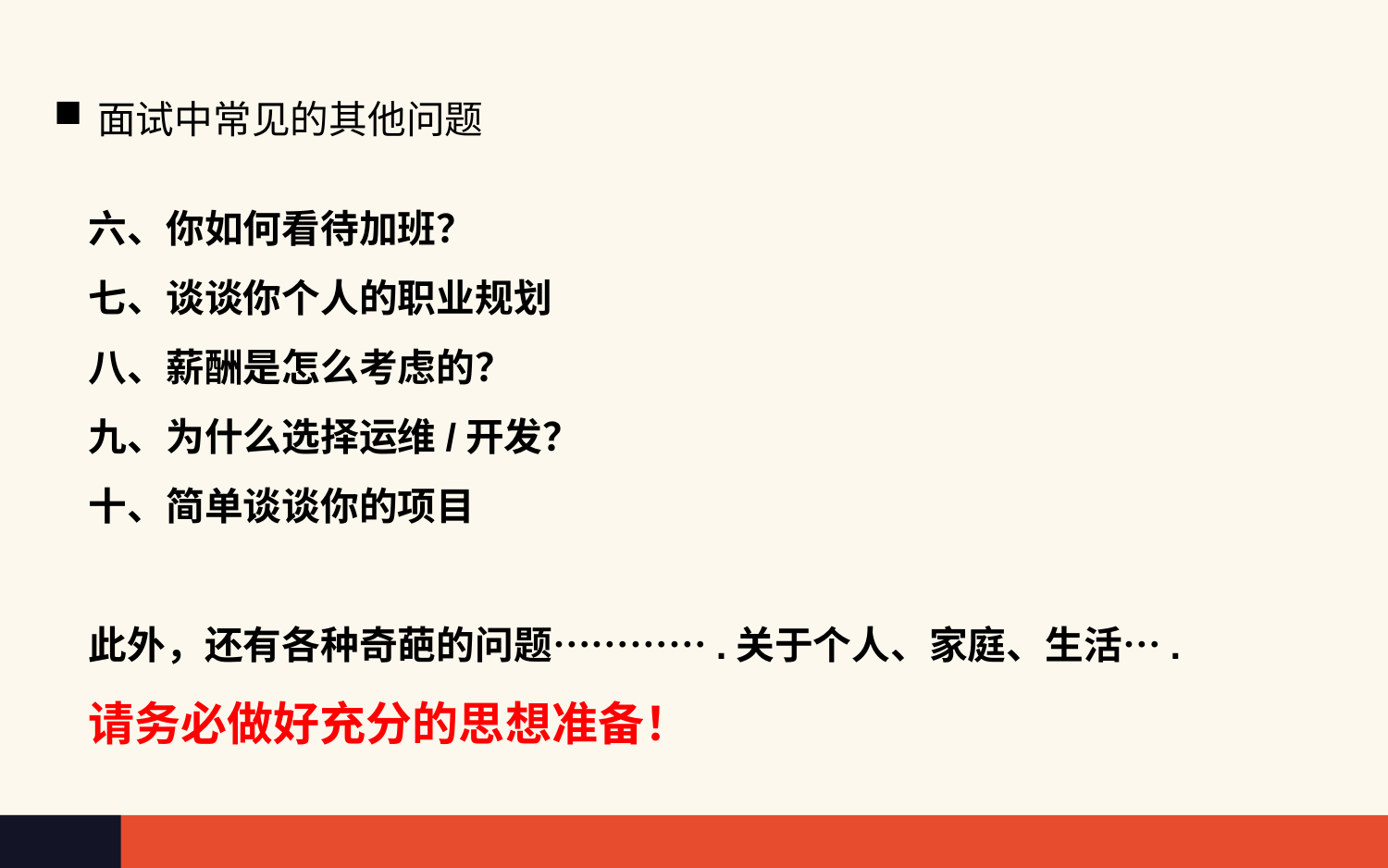

面试中常见的其他问题
六、你如何看待加班？
七、谈谈你个人的职业规划
八、薪酬是怎么考虑的？
九、为什么选择运维/开发？
十、简单谈谈你的项目

此外，还有各种奇葩的问题………….关于个人、家庭、生活….
请务必做好充分的思想准备！